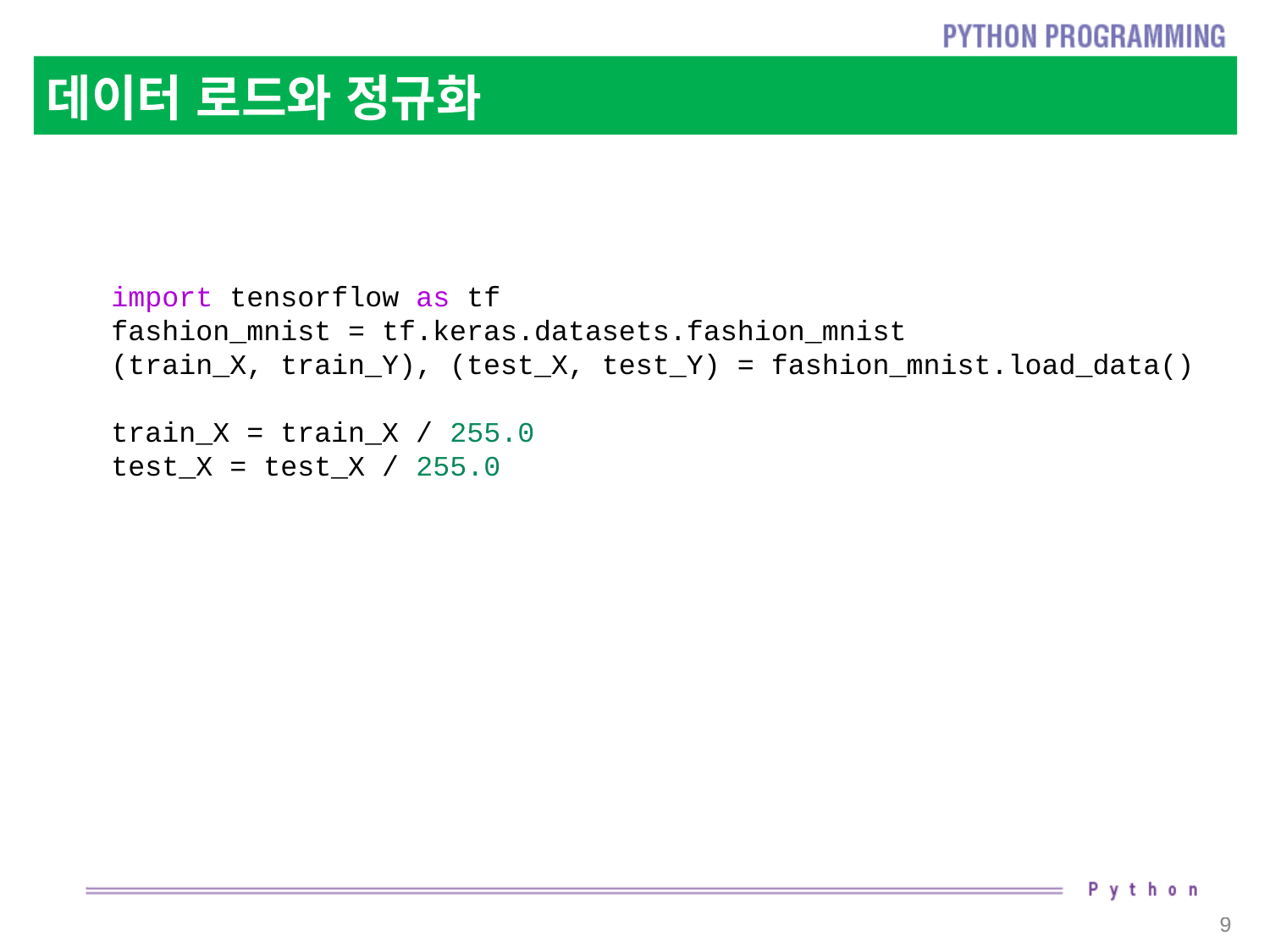

# 데이터 로드와 정규화

import tensorflow as tf
fashion_mnist = tf.keras.datasets.fashion_mnist
(train_X, train_Y), (test_X, test_Y) = fashion_mnist.load_data()
train_X = train_X / 255.0
test_X = test_X / 255.0
9